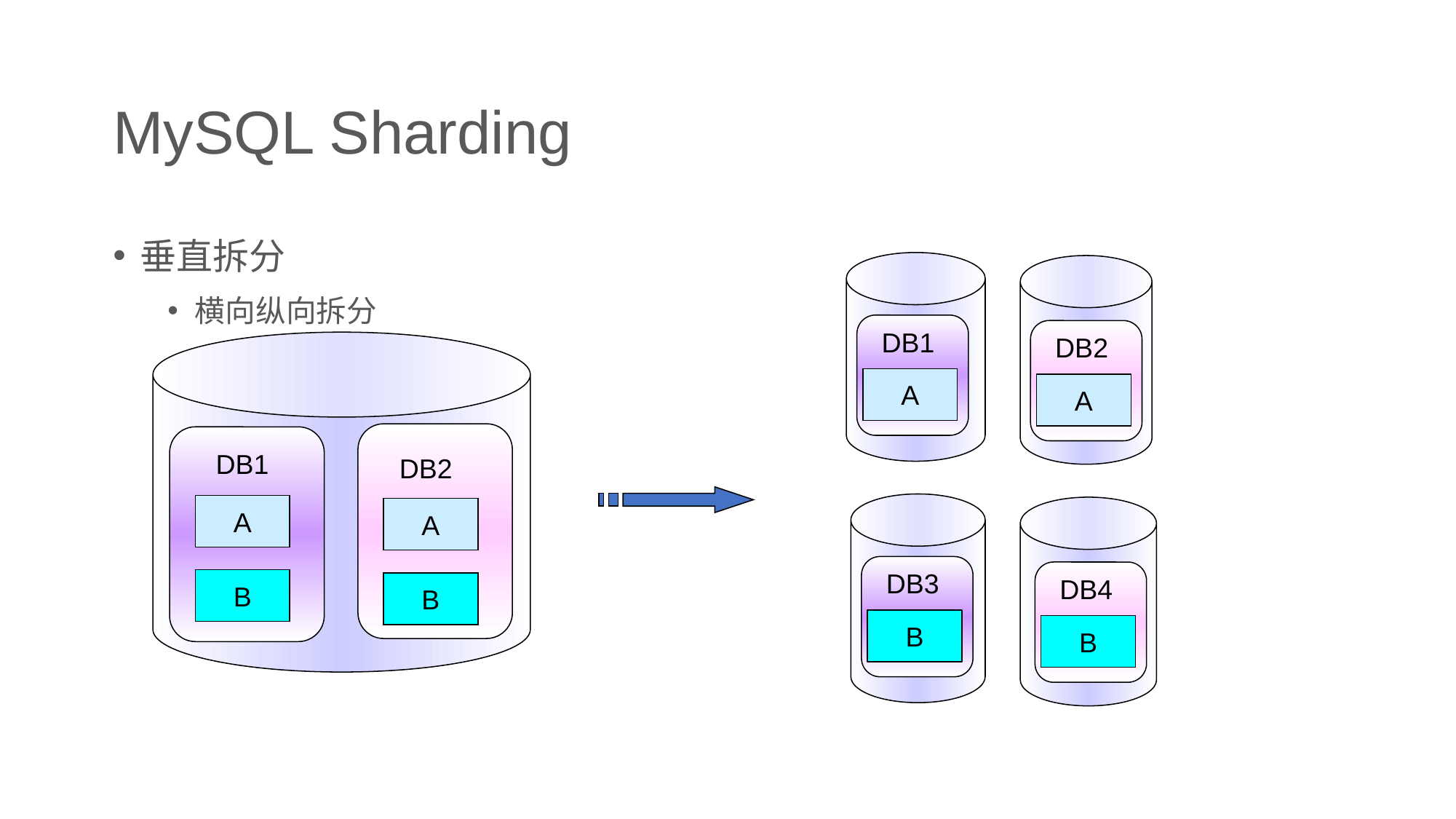

# MySQL Sharding
垂直拆分
横向纵向拆分

DB1

DB2

A
A

DB1
DB2

A

A

DB3

DB4
B
B
B
B